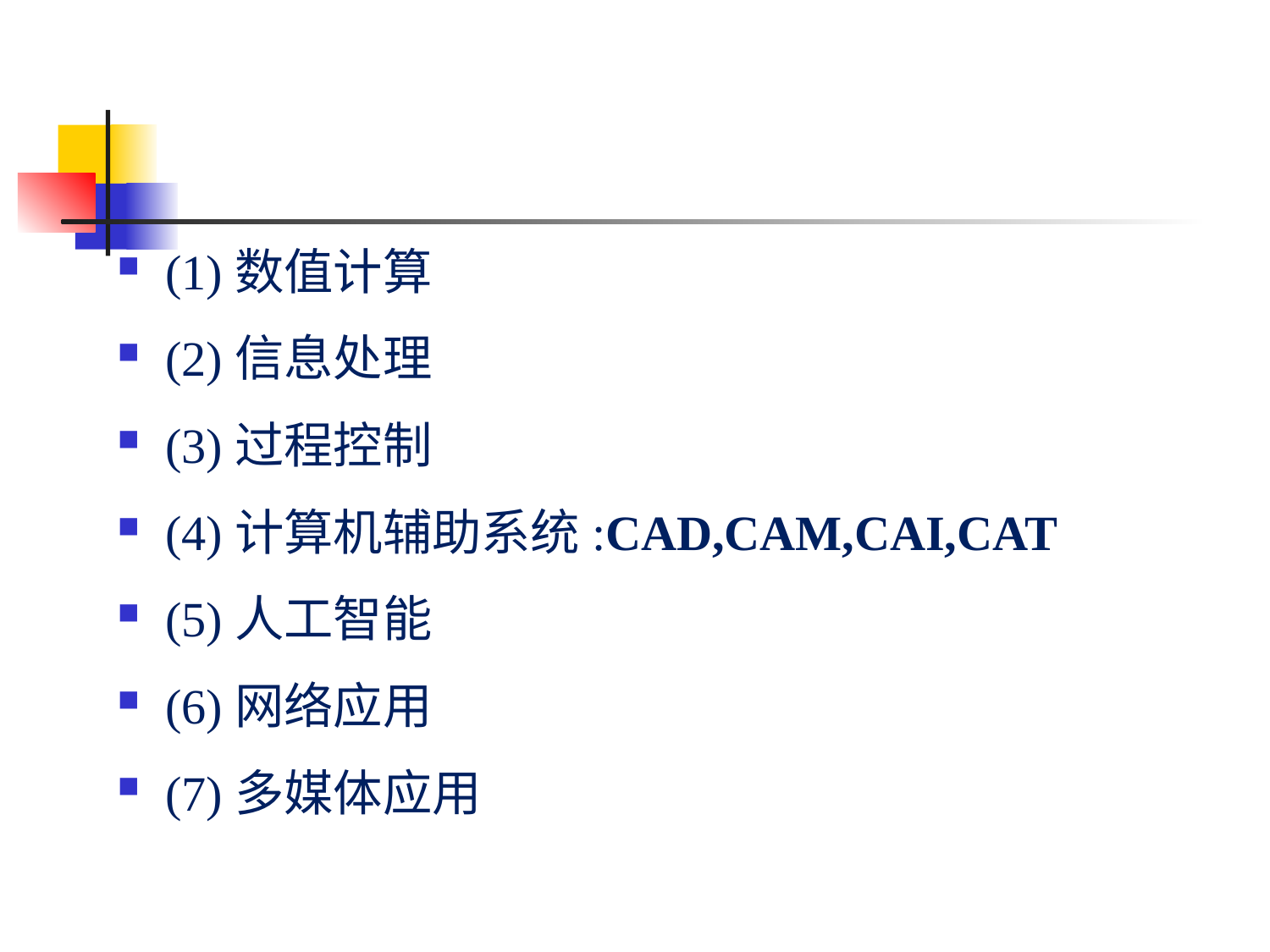

(1)数值计算
(2)信息处理
(3)过程控制
(4)计算机辅助系统:CAD,CAM,CAI,CAT
(5)人工智能
(6)网络应用
(7)多媒体应用
2020/4/13
35
计算机文化基础 - 第一章 计算机的基础知识